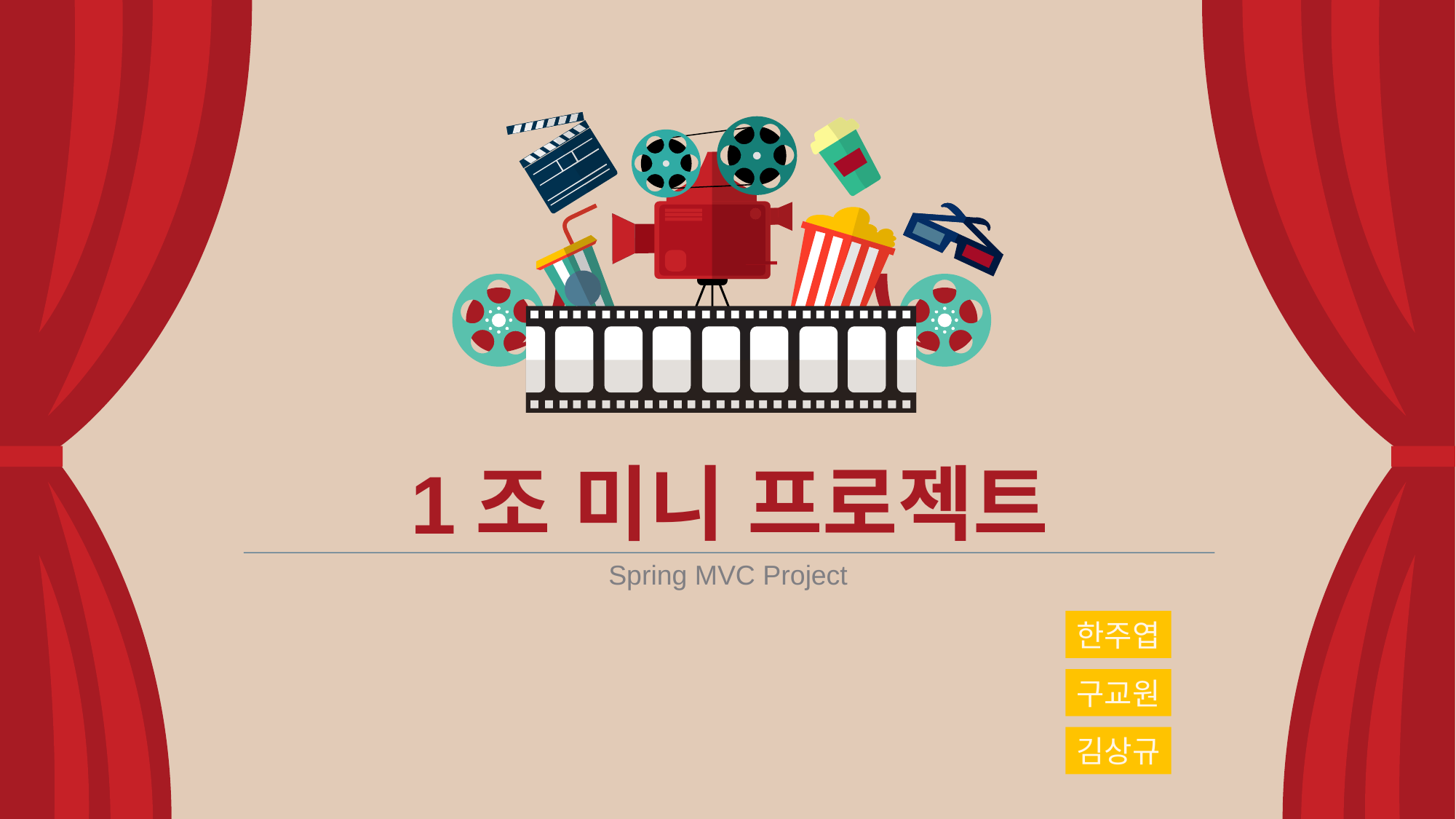

1조 미니 프로젝트

Spring MVC Project
한주엽
구교원
김상규